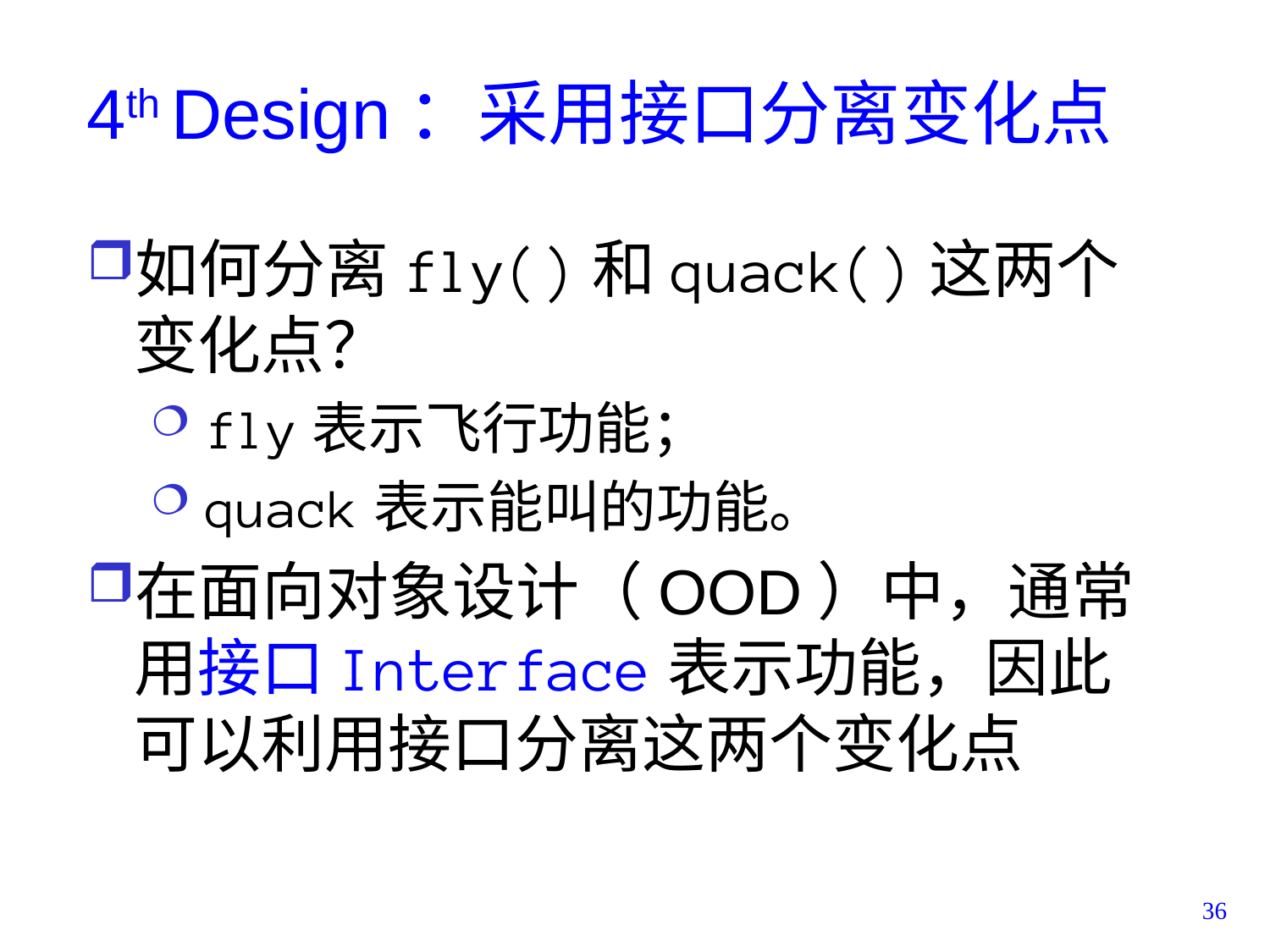

# 4th Design：采用接口分离变化点
如何分离fly()和quack()这两个变化点？
 fly表示飞行功能；
 quack表示能叫的功能。
在面向对象设计（OOD）中，通常用接口Interface表示功能，因此可以利用接口分离这两个变化点

36